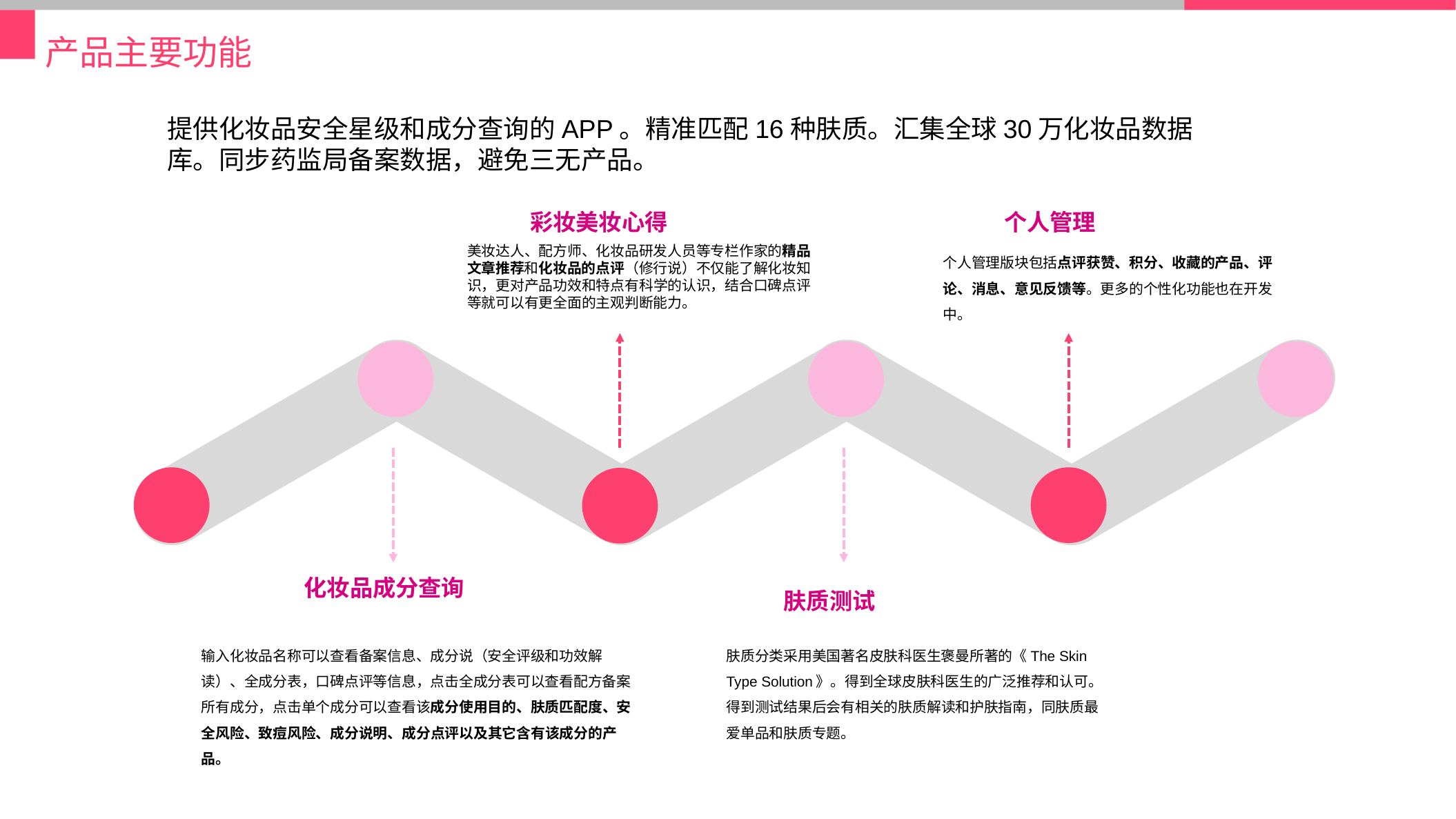

产品主要功能
Click On Add Related Title Words
点击添加相关标题文字
提供化妆品安全星级和成分查询的APP。精准匹配16种肤质。汇集全球30万化妆品数据库。同步药监局备案数据，避免三无产品。

彩妆美妆心得
个人管理
美妆达人、配方师、化妆品研发人员等专栏作家的精品文章推荐和化妆品的点评（修行说）不仅能了解化妆知识，更对产品功效和特点有科学的认识，结合口碑点评等就可以有更全面的主观判断能力。
个人管理版块包括点评获赞、积分、收藏的产品、评论、消息、意见反馈等。更多的个性化功能也在开发中。
化妆品成分查询
肤质测试
输入化妆品名称可以查看备案信息、成分说（安全评级和功效解读）、全成分表，口碑点评等信息，点击全成分表可以查看配方备案所有成分，点击单个成分可以查看该成分使用目的、肤质匹配度、安全风险、致痘风险、成分说明、成分点评以及其它含有该成分的产品。
肤质分类采用美国著名皮肤科医生褒曼所著的《The Skin Type Solution》。得到全球皮肤科医生的广泛推荐和认可。得到测试结果后会有相关的肤质解读和护肤指南，同肤质最爱单品和肤质专题。